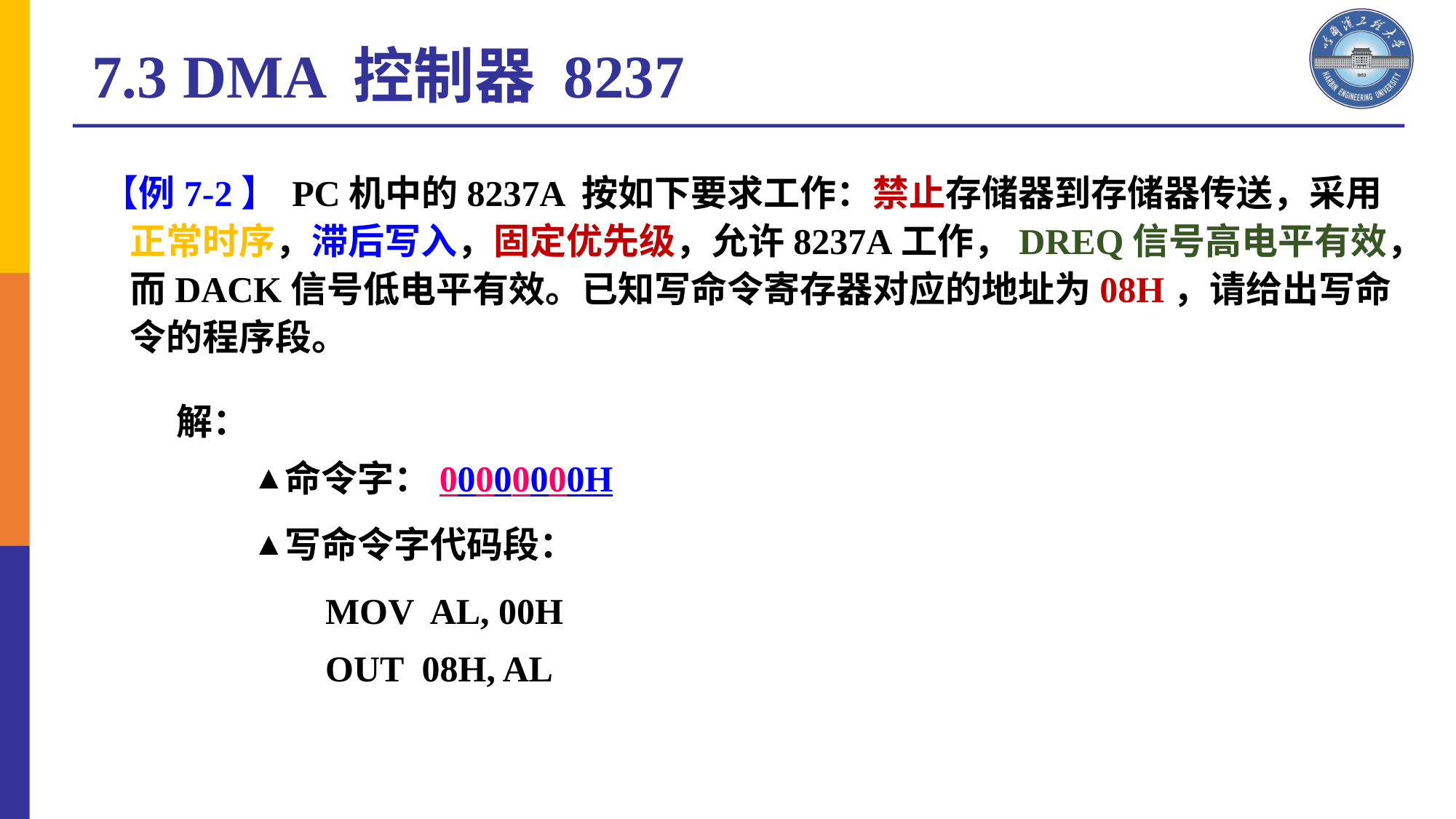

7.3 DMA 控制器 8237
【例7-2】 PC机中的8237A 按如下要求工作：禁止存储器到存储器传送，采用正常时序，滞后写入，固定优先级，允许8237A工作，DREQ信号高电平有效，而DACK信号低电平有效。已知写命令寄存器对应的地址为08H，请给出写命令的程序段。
        解：
命令字：00000000H
写命令字代码段：
        MOV  AL, 00H
        OUT  08H, AL